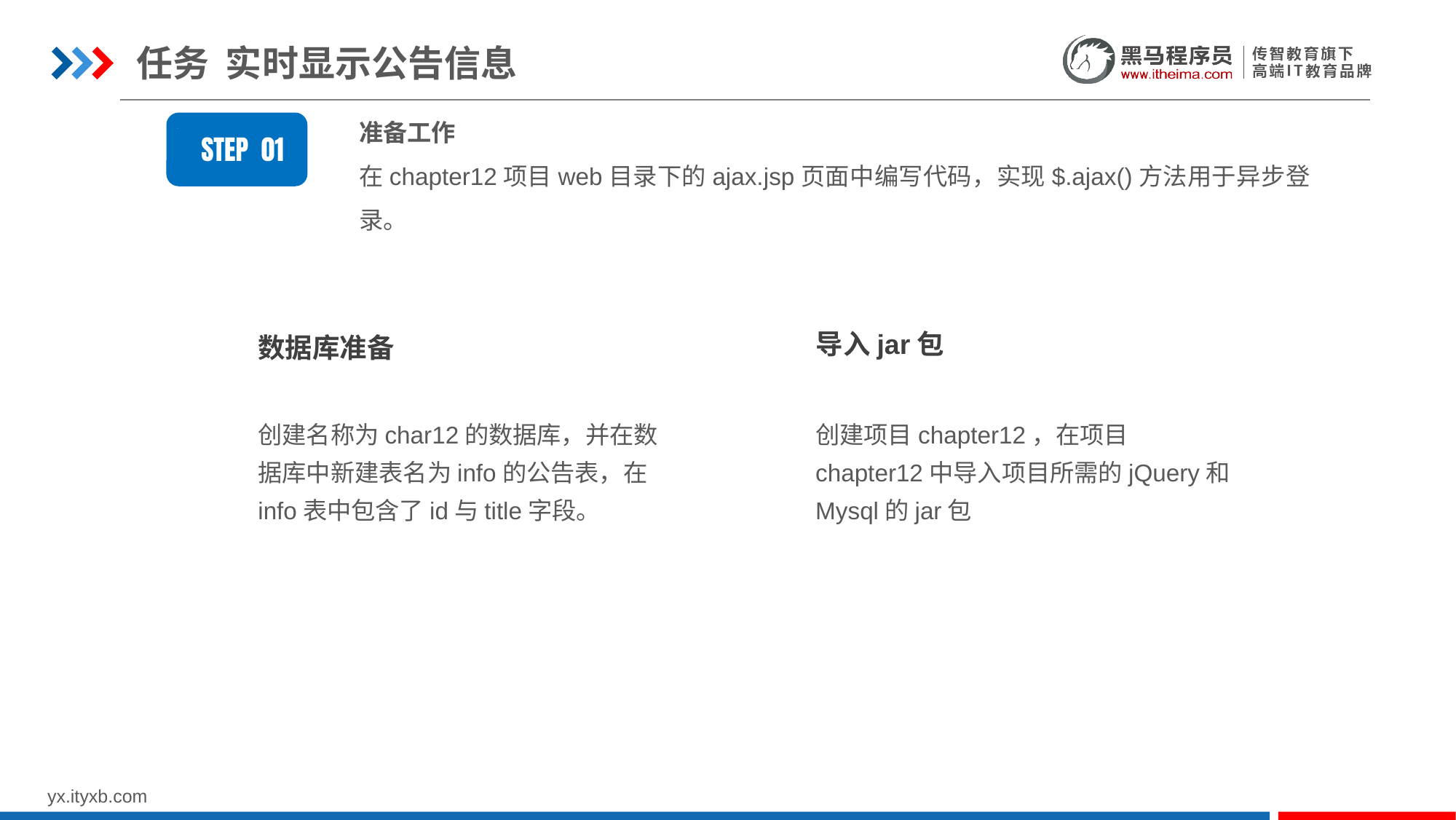

任务  实时显示公告信息
准备工作
在chapter12项目web目录下的ajax.jsp页面中编写代码，实现$.ajax()方法用于异步登录。

STEP  01
导入jar包
创建项目chapter12，在项目chapter12中导入项目所需的jQuery和Mysql的jar包
数据库准备
创建名称为char12的数据库，并在数据库中新建表名为info的公告表，在info表中包含了id与title字段。